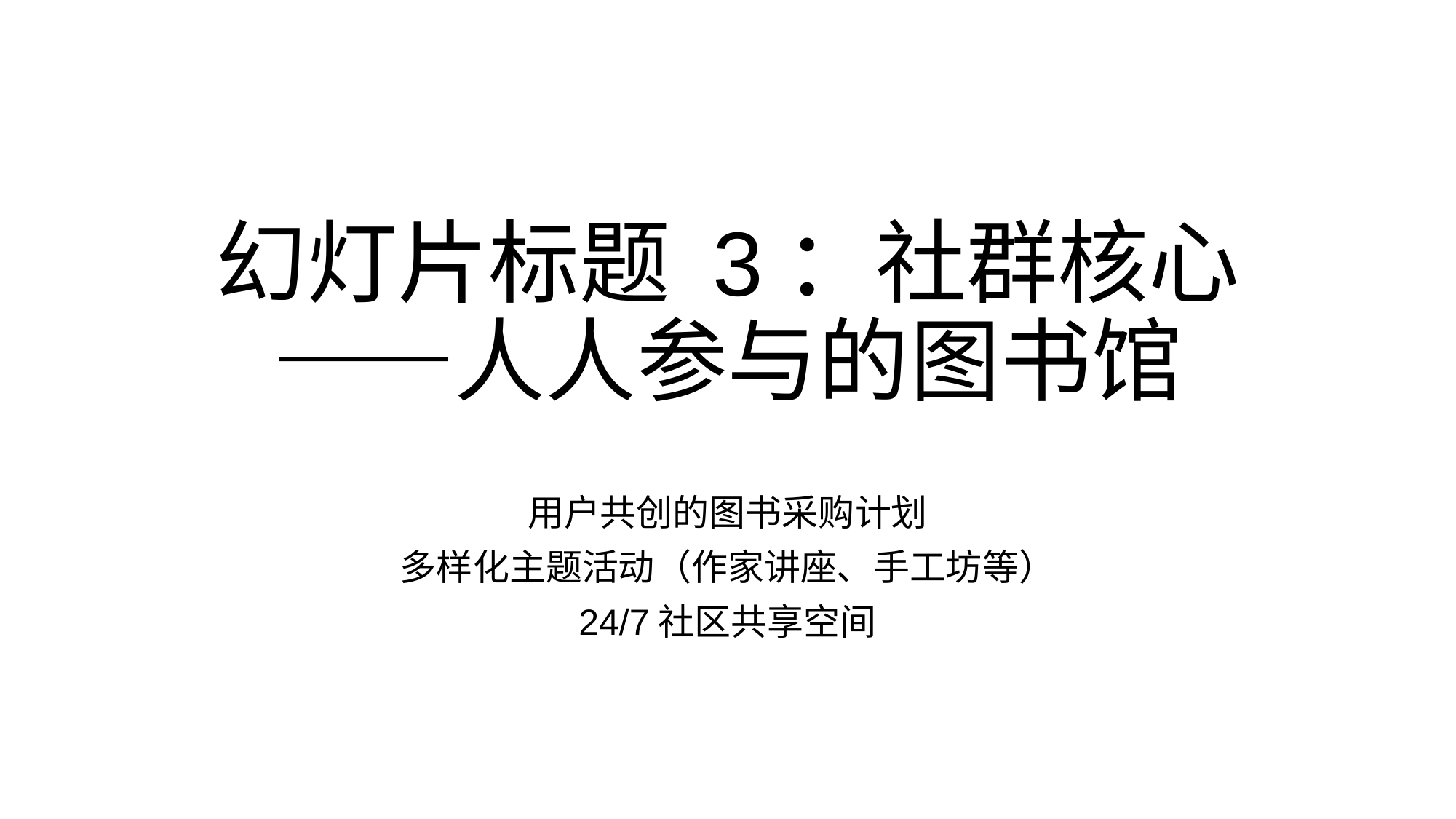

# 幻灯片标题 3：社群核心——人人参与的图书馆

用户共创的图书采购计划
多样化主题活动（作家讲座、手工坊等）
24/7社区共享空间